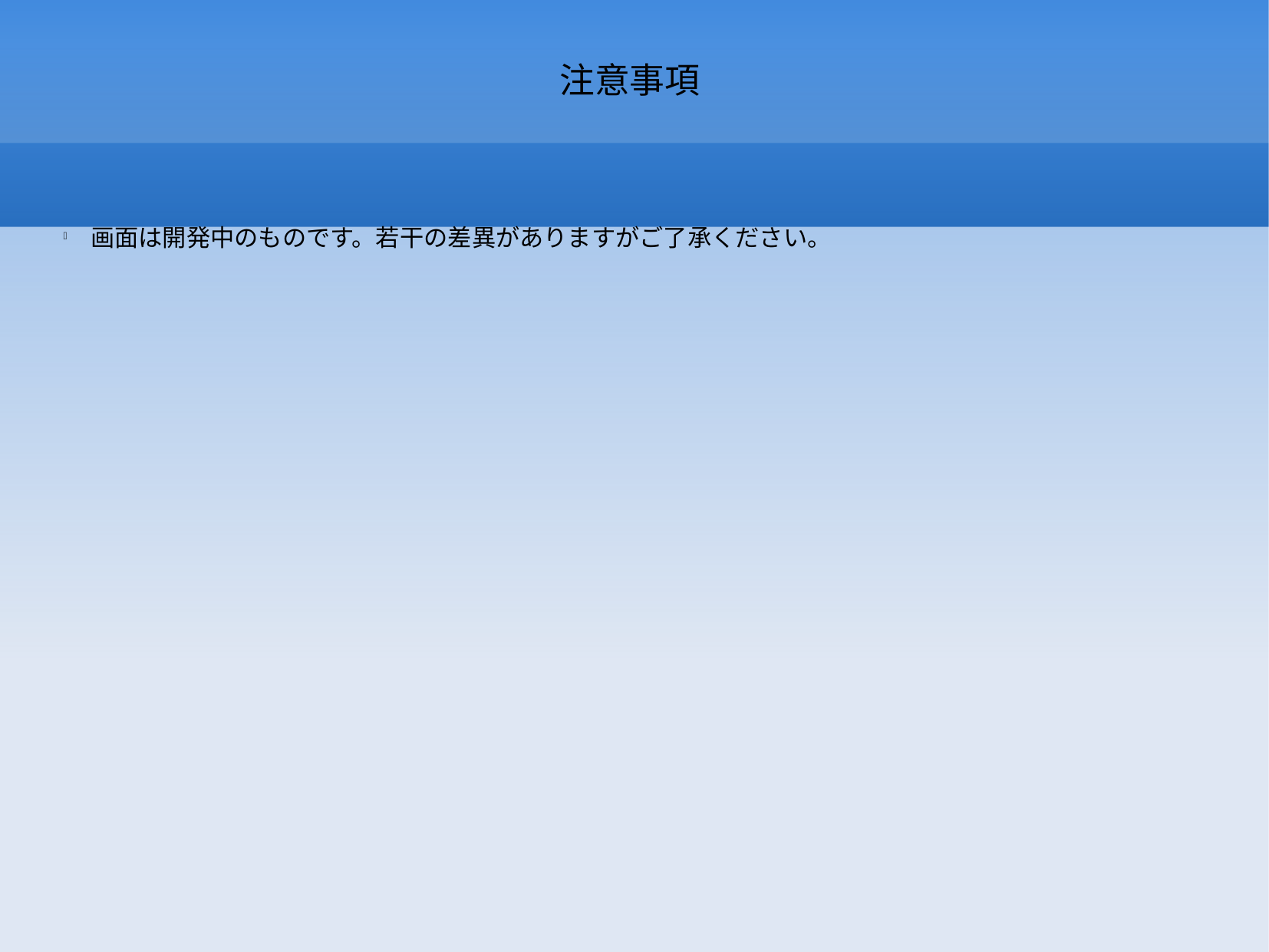

注意事項
画面は開発中のものです。若干の差異がありますがご了承ください。